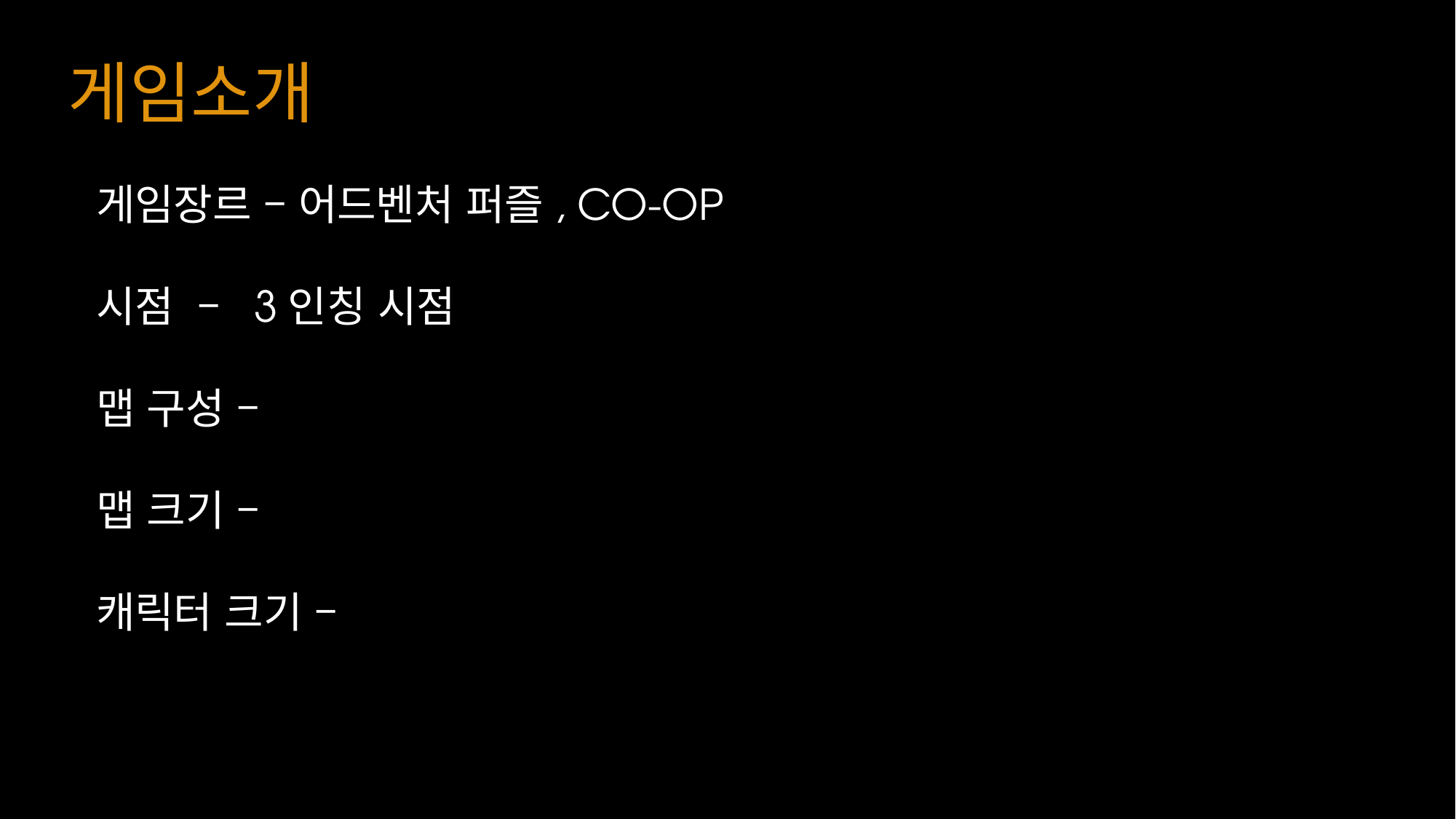

게임소개
게임장르 – 어드벤처 퍼즐, CO-OP

시점  –  3인칭 시점

맵 구성 –

맵 크기 –
캐릭터 크기 –